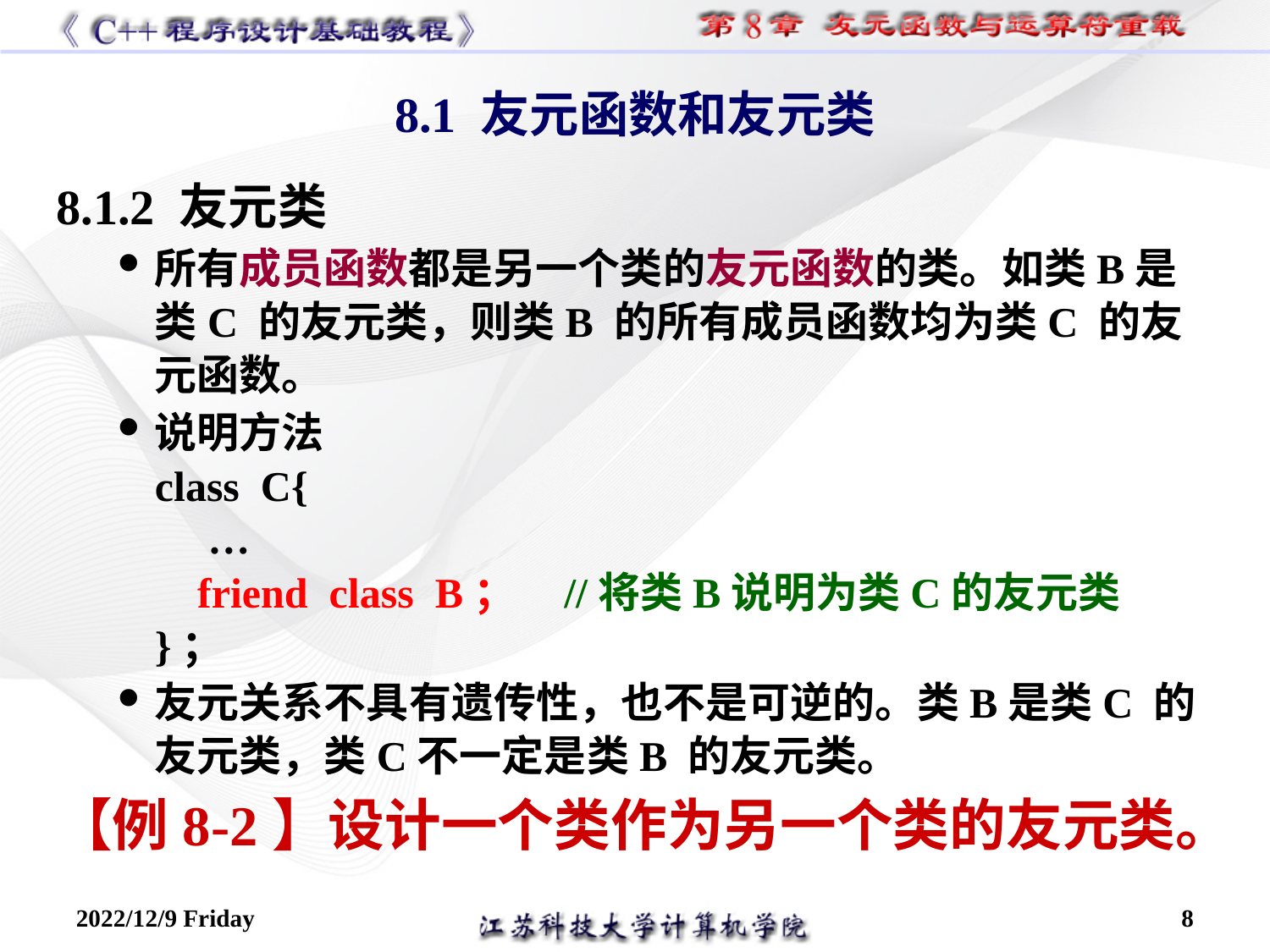

# 8.1 友元函数和友元类
8.1.2 友元类
所有成员函数都是另一个类的友元函数的类。如类B是类C 的友元类，则类B 的所有成员函数均为类C 的友元函数。
说明方法
class  C{
     …
    friend  class  B；    //将类B说明为类C的友元类
}；
友元关系不具有遗传性，也不是可逆的。类B是类C 的友元类，类C不一定是类B 的友元类。
【例8-2】设计一个类作为另一个类的友元类。